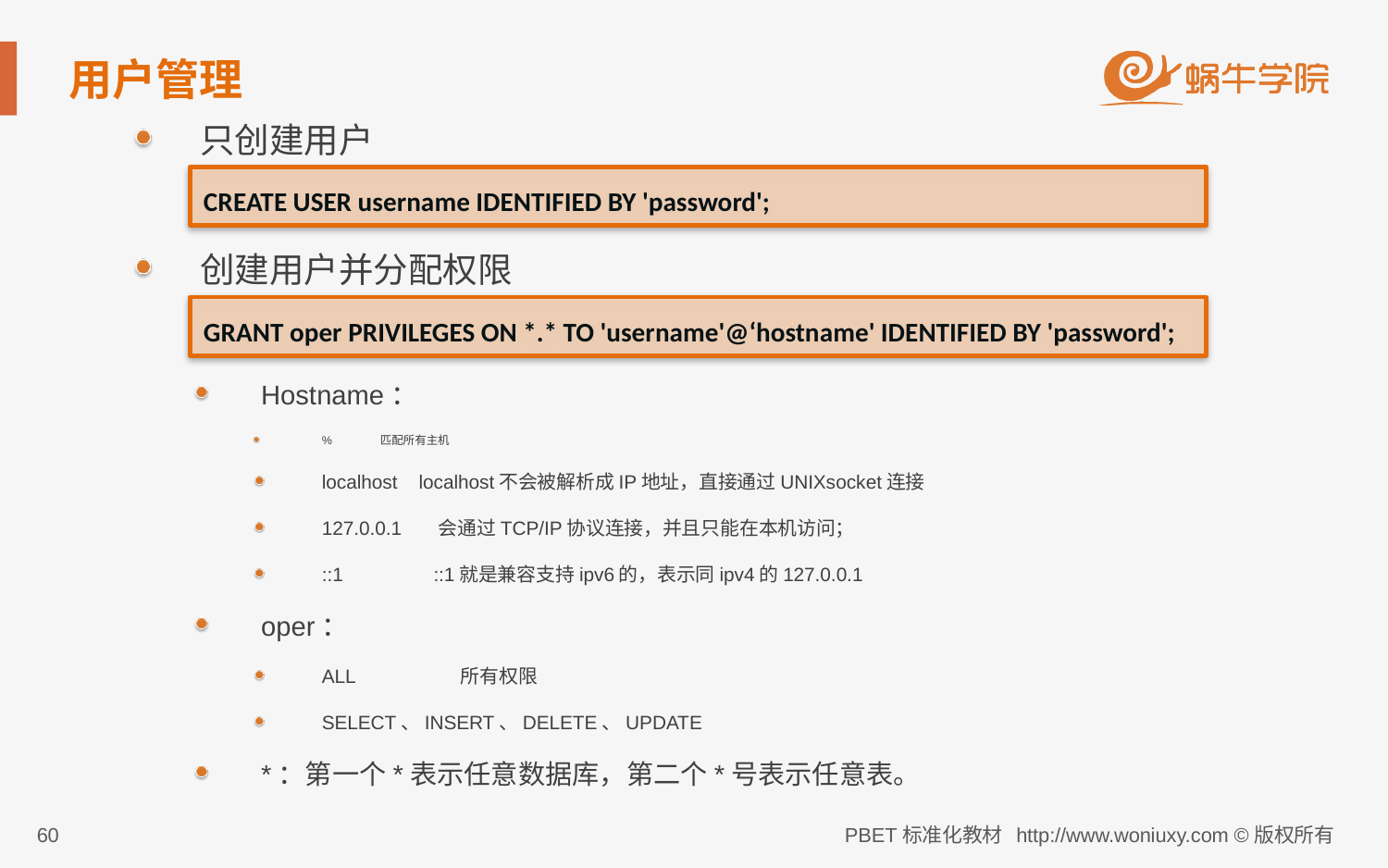

# 用户管理
只创建用户

创建用户并分配权限

Hostname：
%              匹配所有主机
localhost    localhost不会被解析成IP地址，直接通过UNIXsocket连接
127.0.0.1      会通过TCP/IP协议连接，并且只能在本机访问；
::1                 ::1就是兼容支持ipv6的，表示同ipv4的127.0.0.1
oper：
ALL	所有权限
SELECT、INSERT、DELETE、UPDATE
*：第一个*表示任意数据库，第二个*号表示任意表。

CREATE USER username IDENTIFIED BY 'password';
GRANT oper PRIVILEGES ON *.* TO 'username'@‘hostname' IDENTIFIED BY 'password';